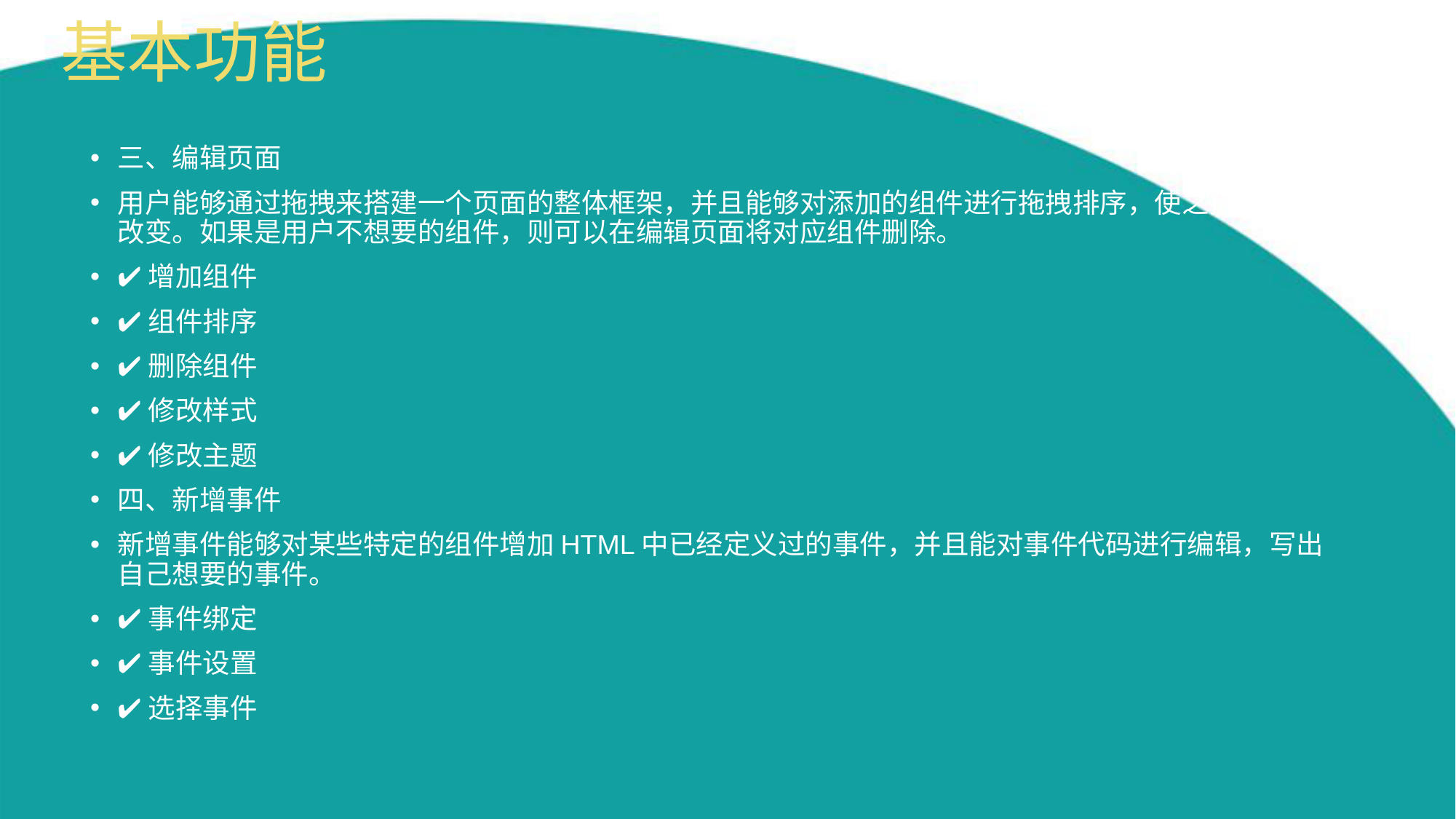

基本功能

三、编辑页面
用户能够通过拖拽来搭建一个页面的整体框架，并且能够对添加的组件进行拖拽排序，使之排列顺序改变。如果是用户不想要的组件，则可以在编辑页面将对应组件删除。
✔增加组件
✔组件排序
✔删除组件
✔修改样式
✔修改主题
四、新增事件
新增事件能够对某些特定的组件增加HTML中已经定义过的事件，并且能对事件代码进行编辑，写出自己想要的事件。
✔事件绑定
✔事件设置
✔选择事件